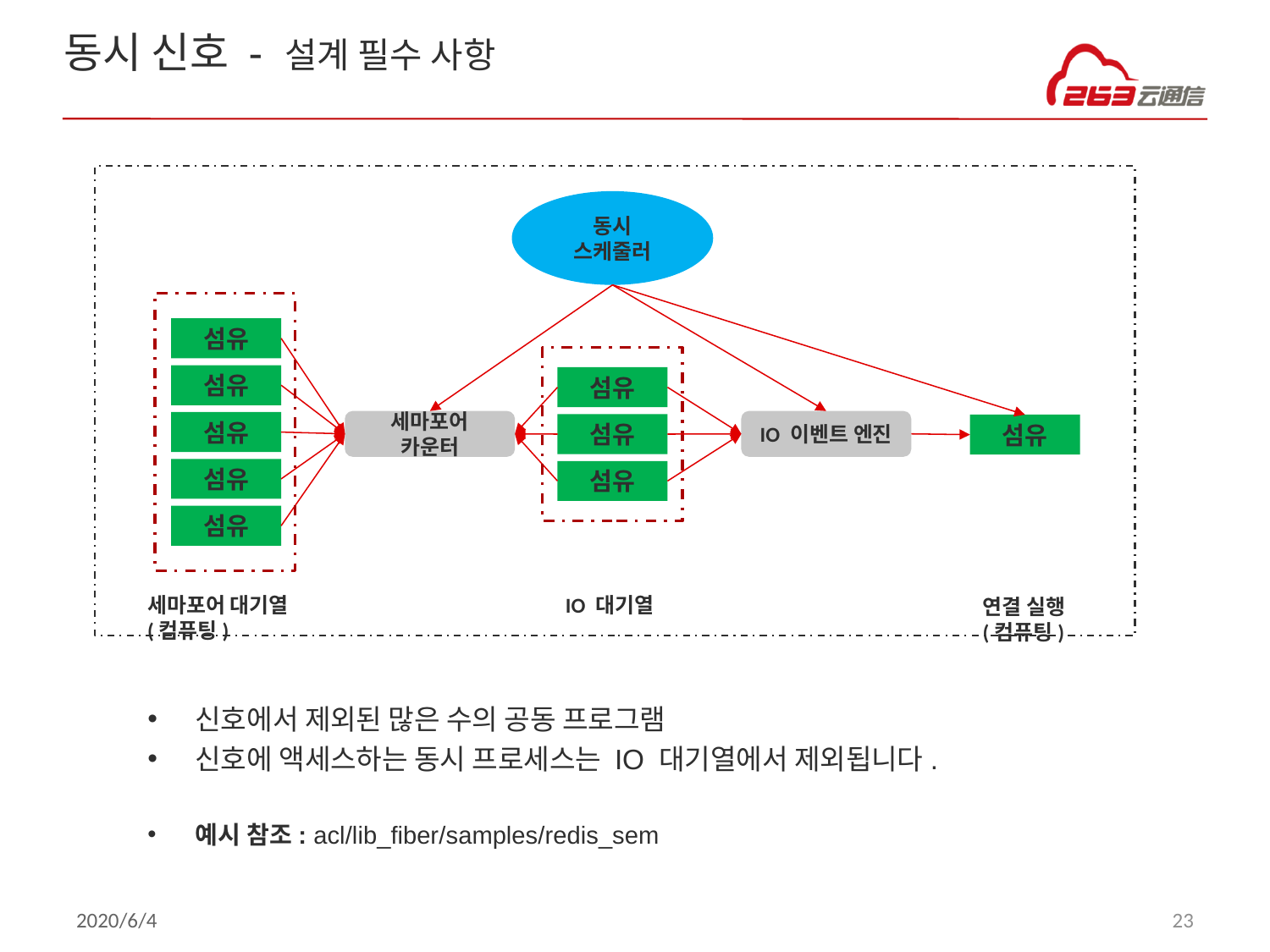

# 동시 신호 - 설계 필수 사항

동시 스케줄러

섬유

섬유
섬유
세마포어 카운터
IO 이벤트 엔진
섬유
섬유
섬유
섬유
섬유
섬유
IO 대기열
세마포어 대기열(컴퓨팅)
연결 실행(컴퓨팅)
신호에서 제외된 많은 수의 공동 프로그램
신호에 액세스하는 동시 프로세스는 IO 대기열에서 제외됩니다.

예시 참조: acl/lib_fiber/samples/redis_sem